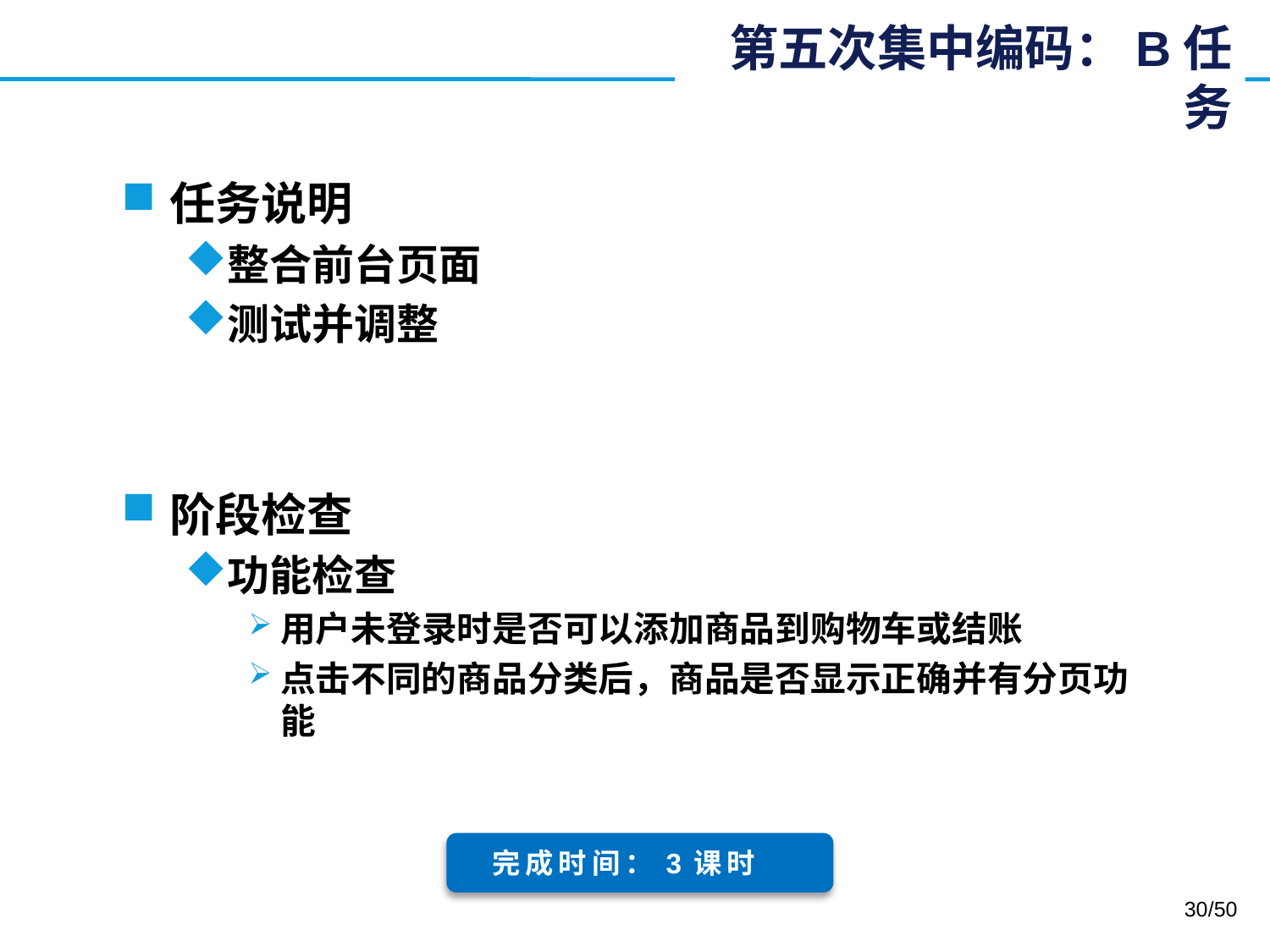

# 第五次集中编码：B任务
任务说明
整合前台页面
测试并调整

阶段检查
功能检查
用户未登录时是否可以添加商品到购物车或结账
点击不同的商品分类后，商品是否显示正确并有分页功能

完成时间：3课时
30/50